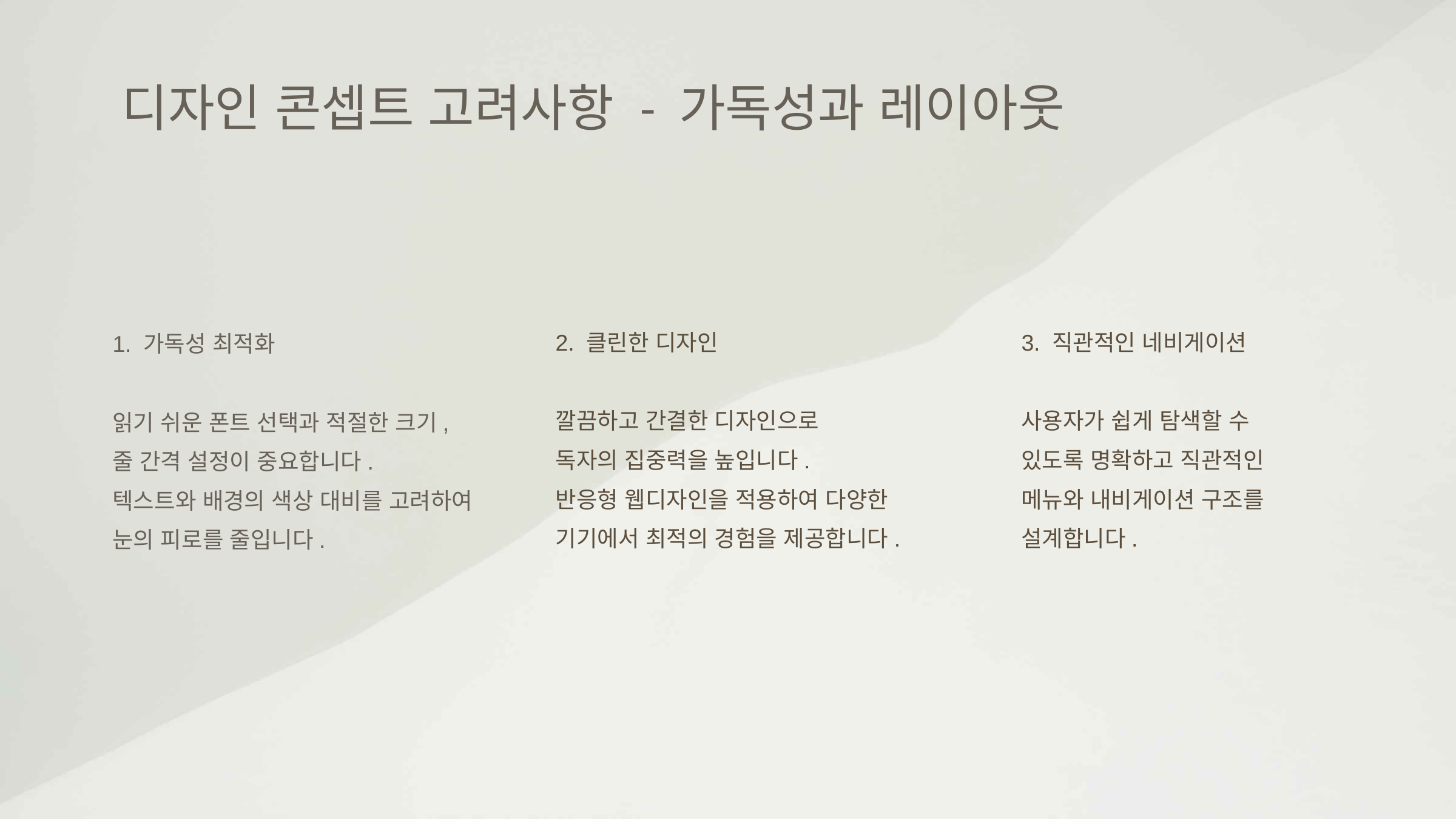

디자인 콘셉트 고려사항 - 가독성과 레이아웃
3. 직관적인 네비게이션

사용자가 쉽게 탐색할 수
있도록 명확하고 직관적인
메뉴와 내비게이션 구조를
설계합니다.
2. 클린한 디자인

깔끔하고 간결한 디자인으로
독자의 집중력을 높입니다.
반응형 웹디자인을 적용하여 다양한
기기에서 최적의 경험을 제공합니다.
1. 가독성 최적화

읽기 쉬운 폰트 선택과 적절한 크기,
줄 간격 설정이 중요합니다.
텍스트와 배경의 색상 대비를 고려하여
눈의 피로를 줄입니다.